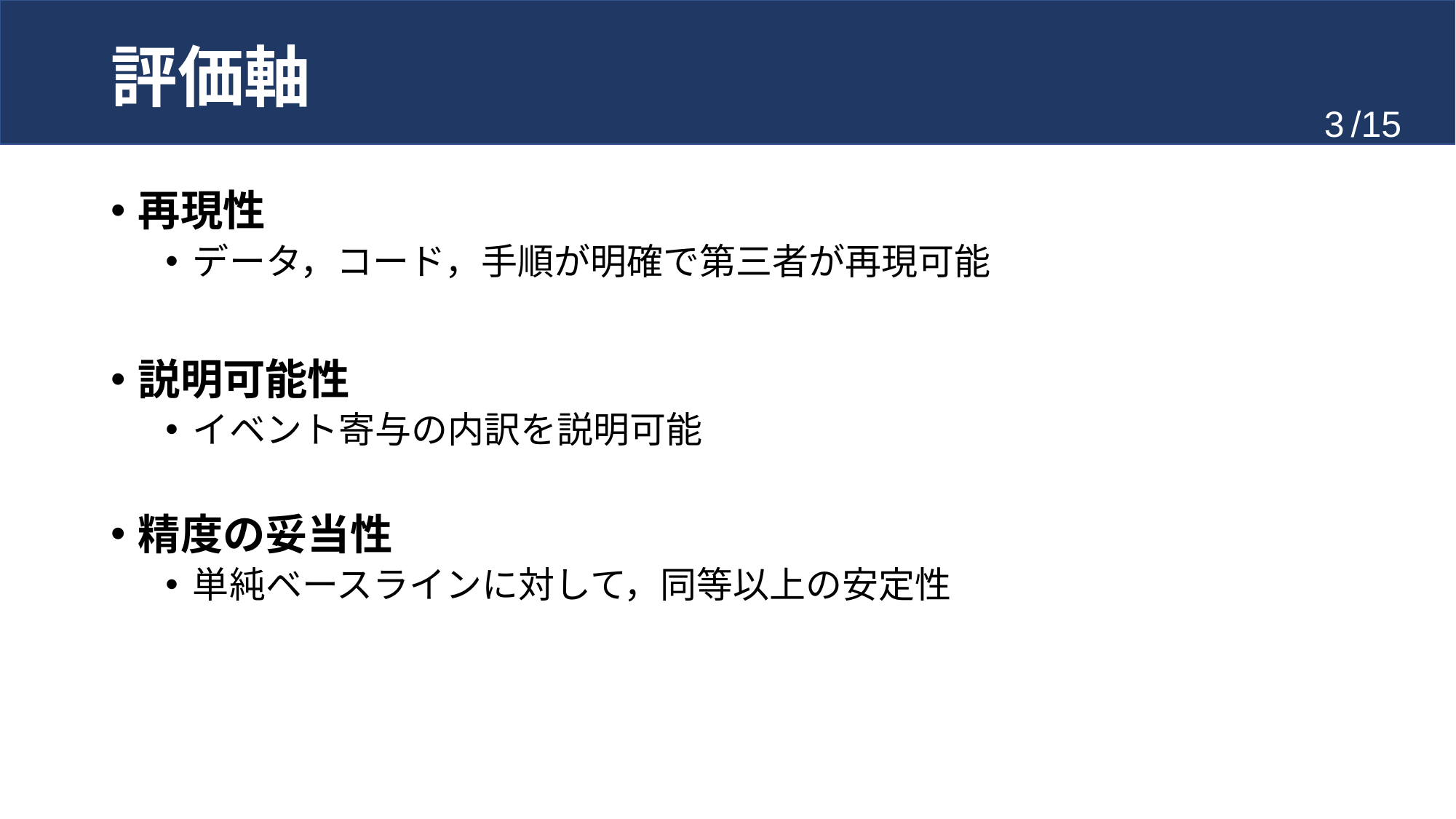

# 評価軸
3
再現性
データ，コード，手順が明確で第三者が再現可能

説明可能性
イベント寄与の内訳を説明可能

精度の妥当性
単純ベースラインに対して，同等以上の安定性